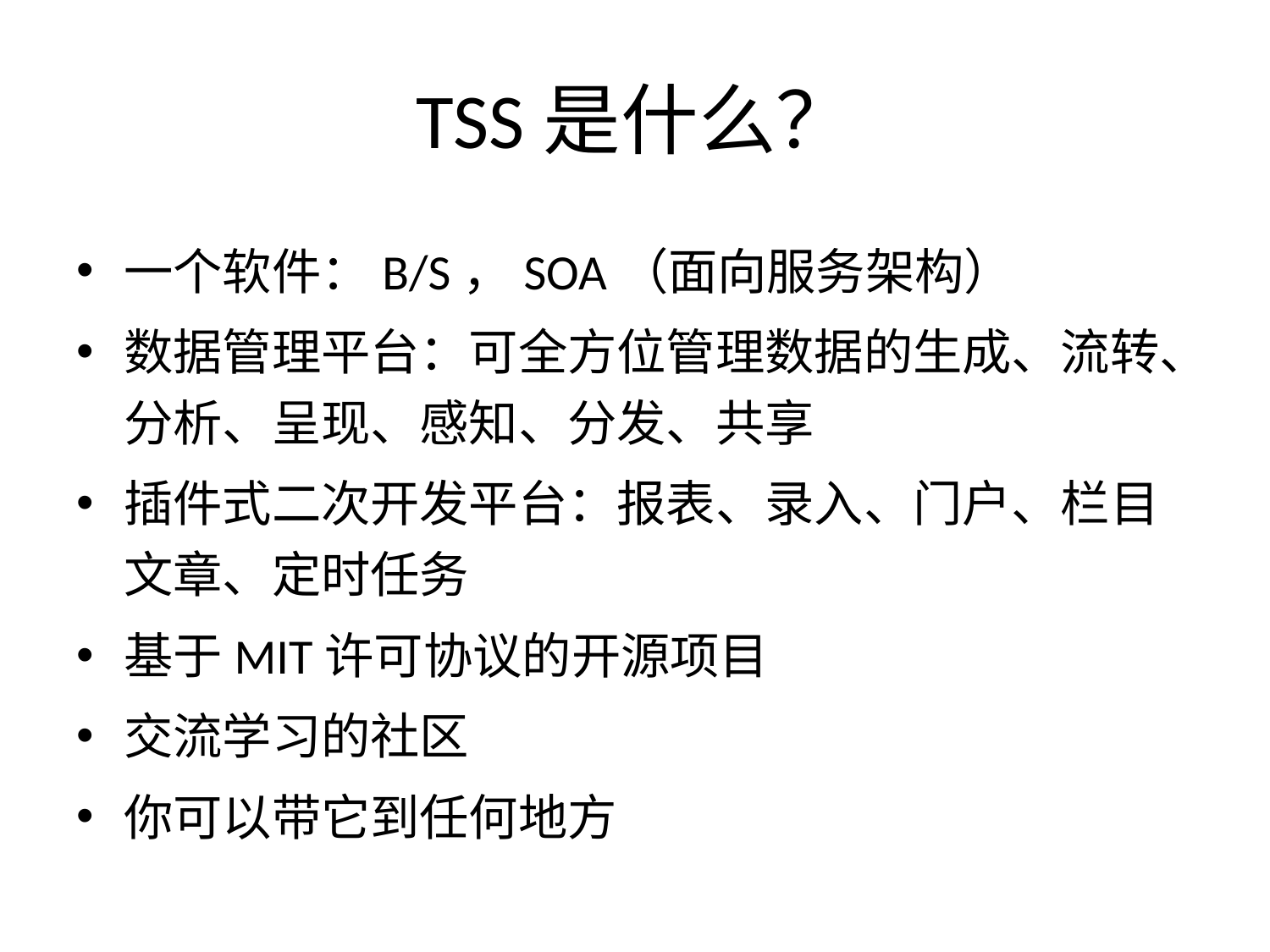

# TSS是什么？
一个软件：B/S，SOA（面向服务架构）
数据管理平台：可全方位管理数据的生成、流转、分析、呈现、感知、分发、共享
插件式二次开发平台：报表、录入、门户、栏目文章、定时任务
基于MIT许可协议的开源项目
交流学习的社区
你可以带它到任何地方